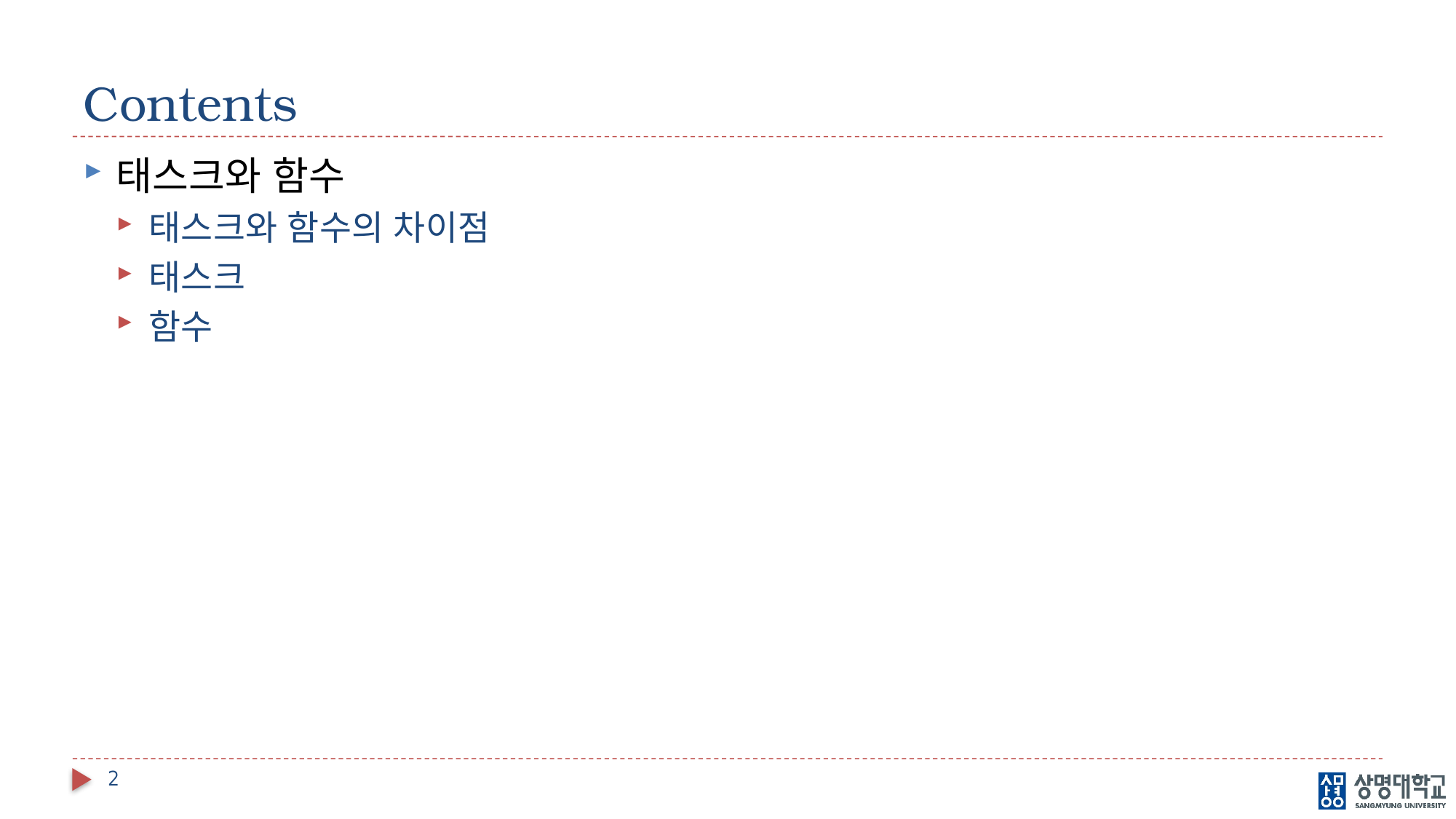

# Contents
태스크와 함수
태스크와 함수의 차이점
태스크
함수

2